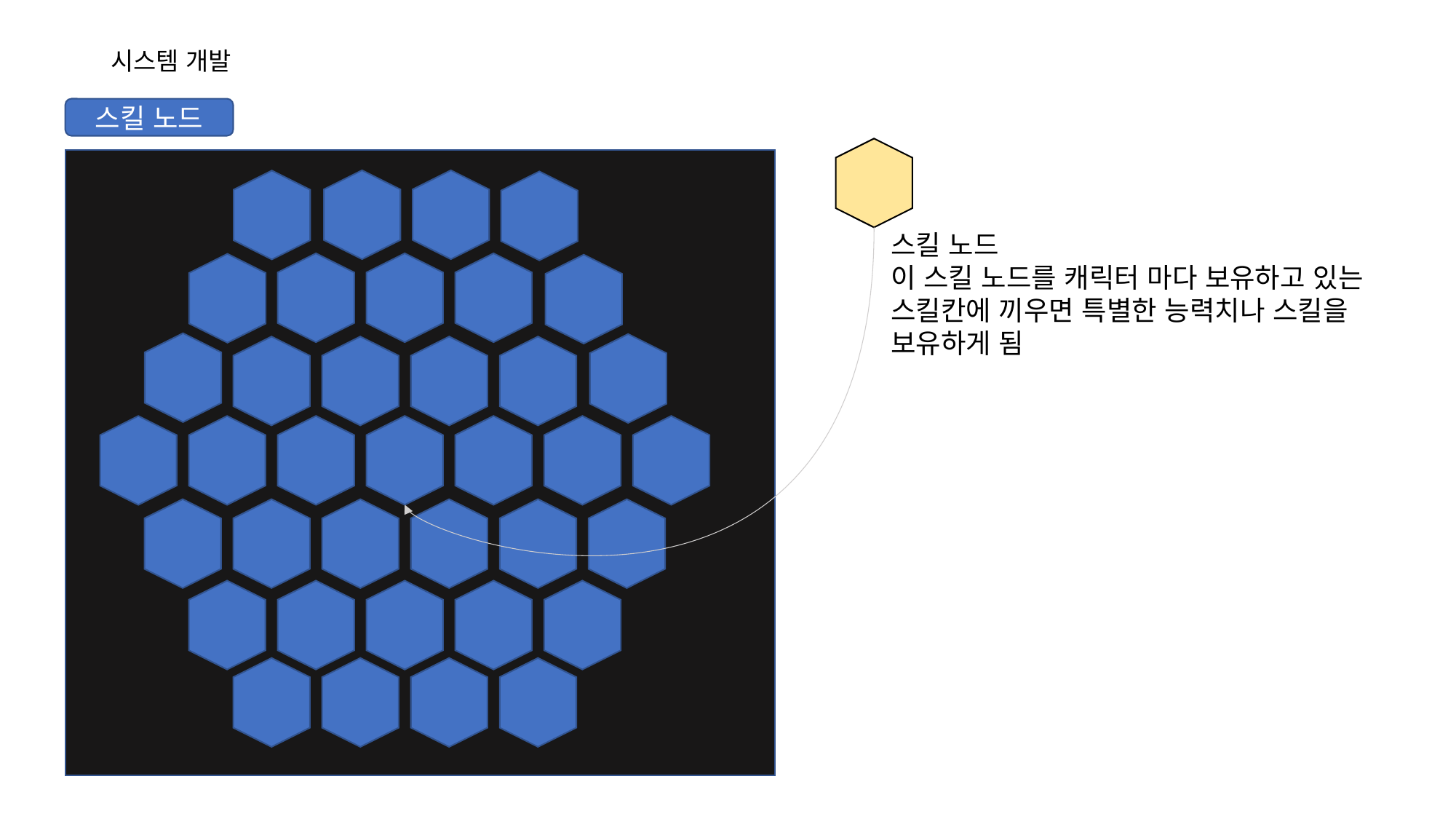

# 시스템 개발
스킬 노드

스킬 노드
이 스킬 노드를 캐릭터 마다 보유하고 있는 스킬칸에 끼우면 특별한 능력치나 스킬을 보유하게 됨